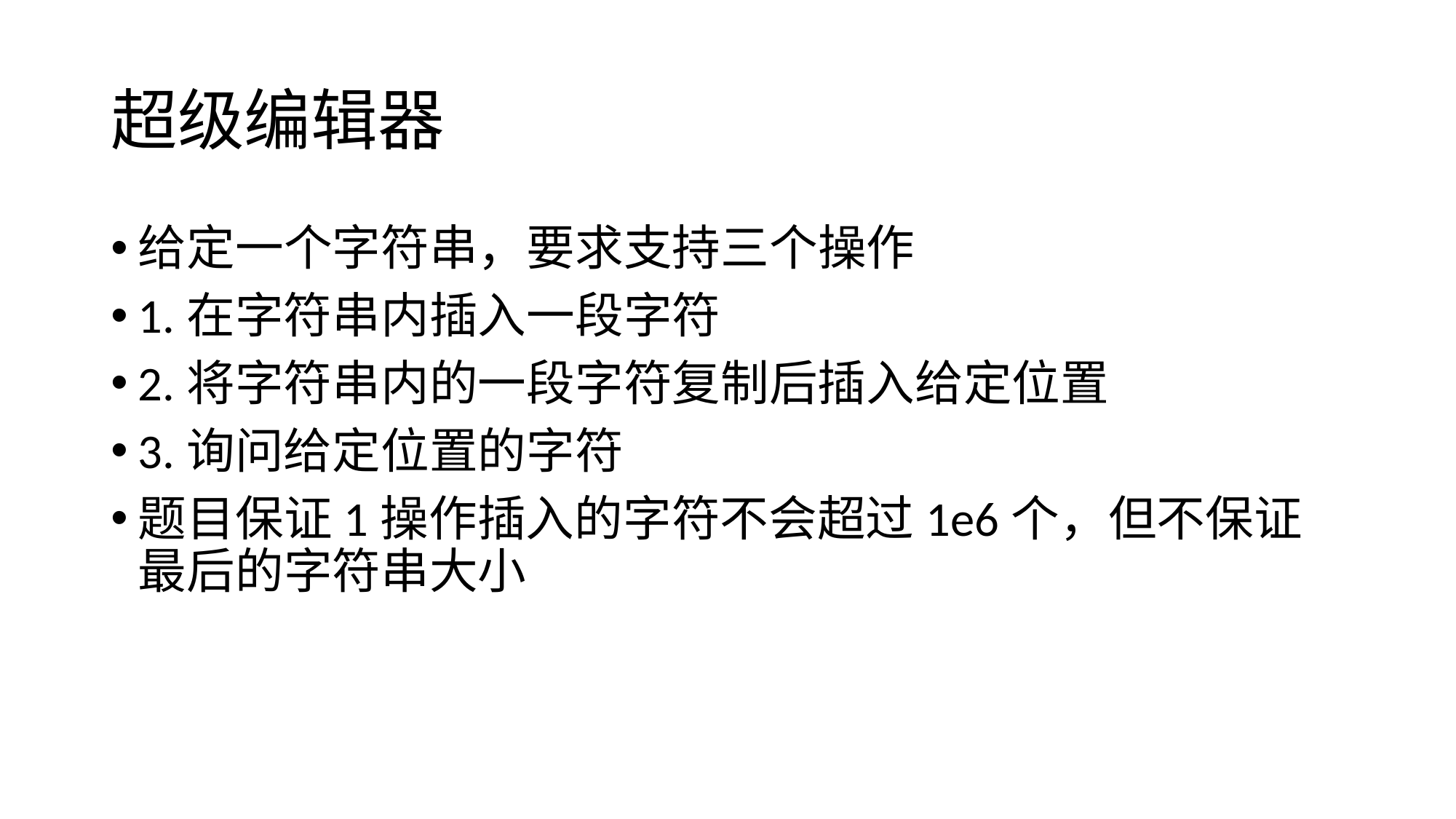

# 超级编辑器
给定一个字符串，要求支持三个操作
1.在字符串内插入一段字符
2.将字符串内的一段字符复制后插入给定位置
3.询问给定位置的字符
题目保证1操作插入的字符不会超过1e6个，但不保证最后的字符串大小